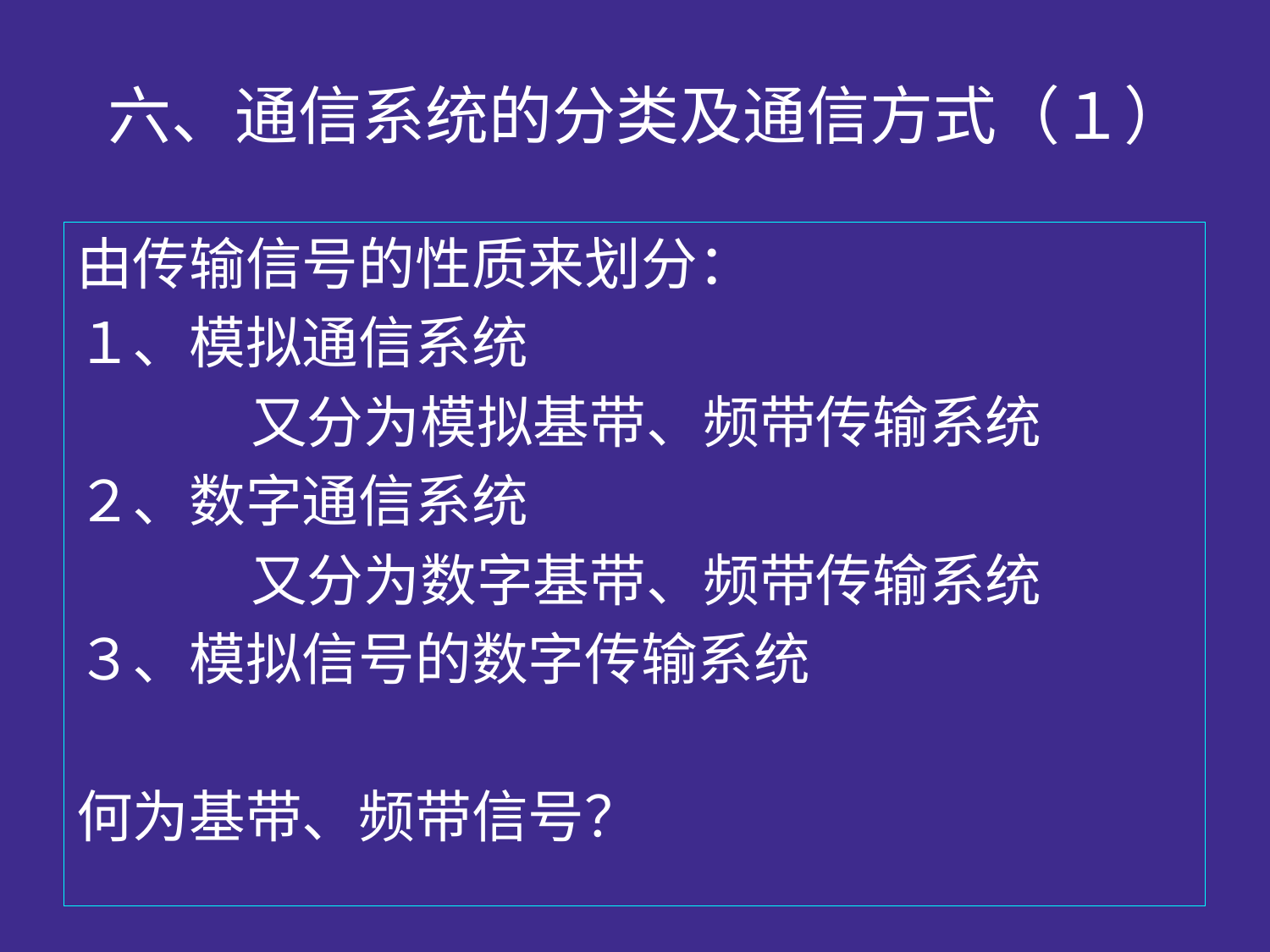

# 六、通信系统的分类及通信方式（１）
由传输信号的性质来划分：
１、模拟通信系统
		又分为模拟基带、频带传输系统
２、数字通信系统
		又分为数字基带、频带传输系统
３、模拟信号的数字传输系统

何为基带、频带信号？